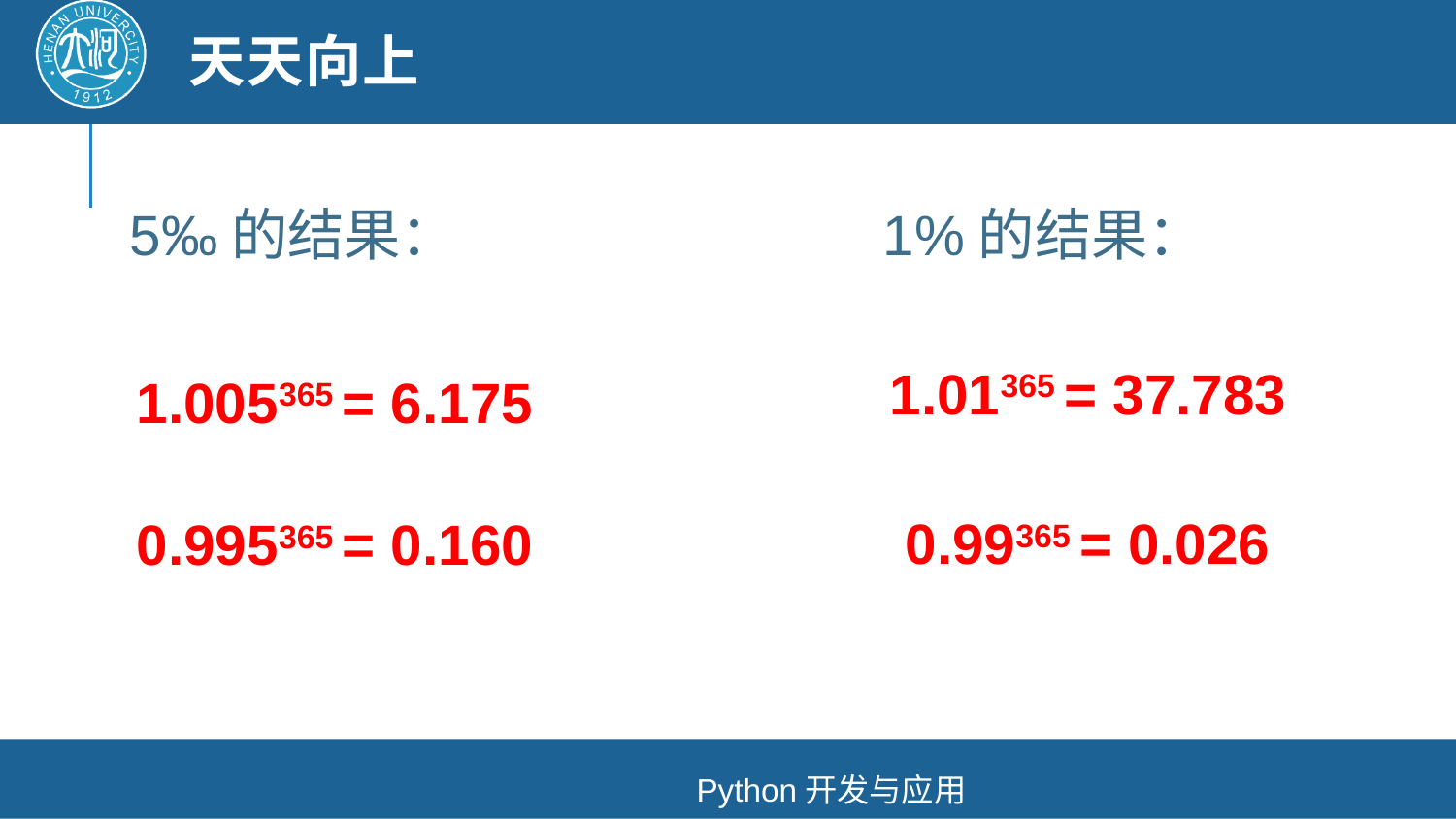

# 天天向上
5‰的结果：

1%的结果：

1.01365 = 37.783
1.005365 = 6.175
0.99365 = 0.026

0.995365 = 0.160

Python开发与应用
57